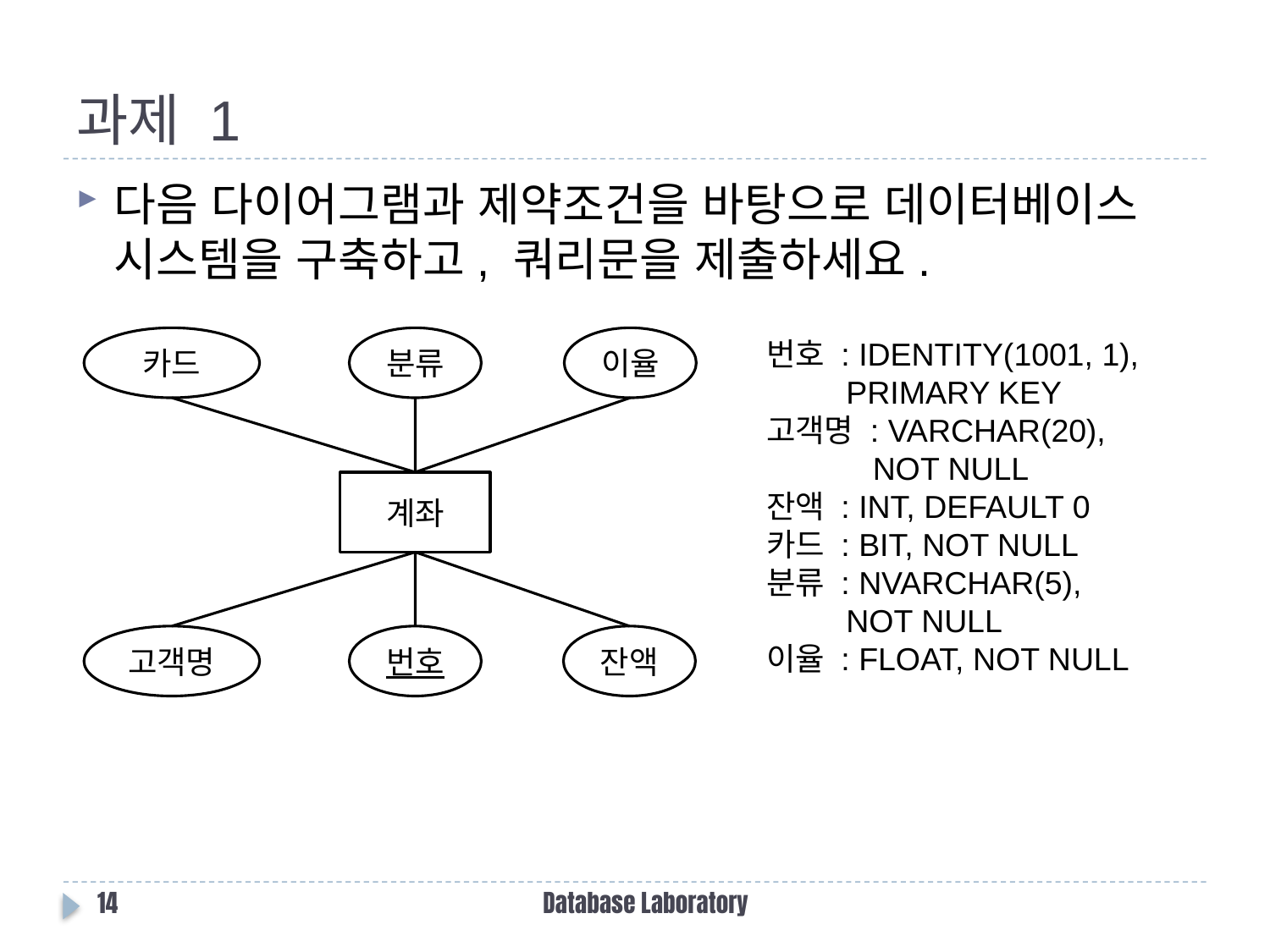

# 과제 1
다음 다이어그램과 제약조건을 바탕으로 데이터베이스 시스템을 구축하고, 쿼리문을 제출하세요.
카드
분류
이율
계좌
고객명
번호
잔액
번호 : IDENTITY(1001, 1),
         PRIMARY KEY
고객명 : VARCHAR(20),
            NOT NULL
잔액 : INT, DEFAULT 0
카드 : BIT, NOT NULL
분류 : NVARCHAR(5),
         NOT NULL
이율 : FLOAT, NOT NULL
14
Database Laboratory